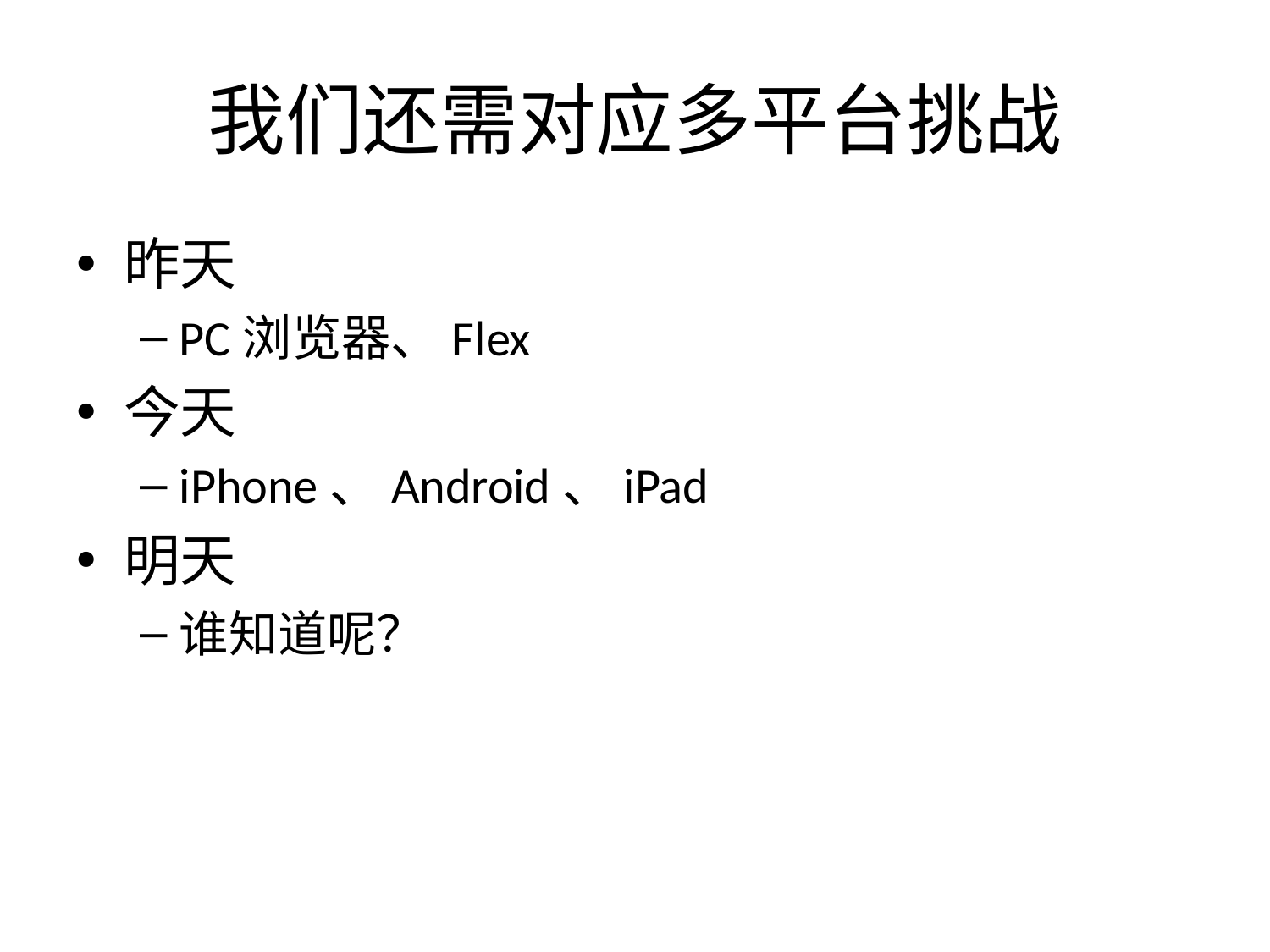

# 我们还需对应多平台挑战
昨天
PC浏览器、Flex
今天
iPhone、Android、iPad
明天
谁知道呢？